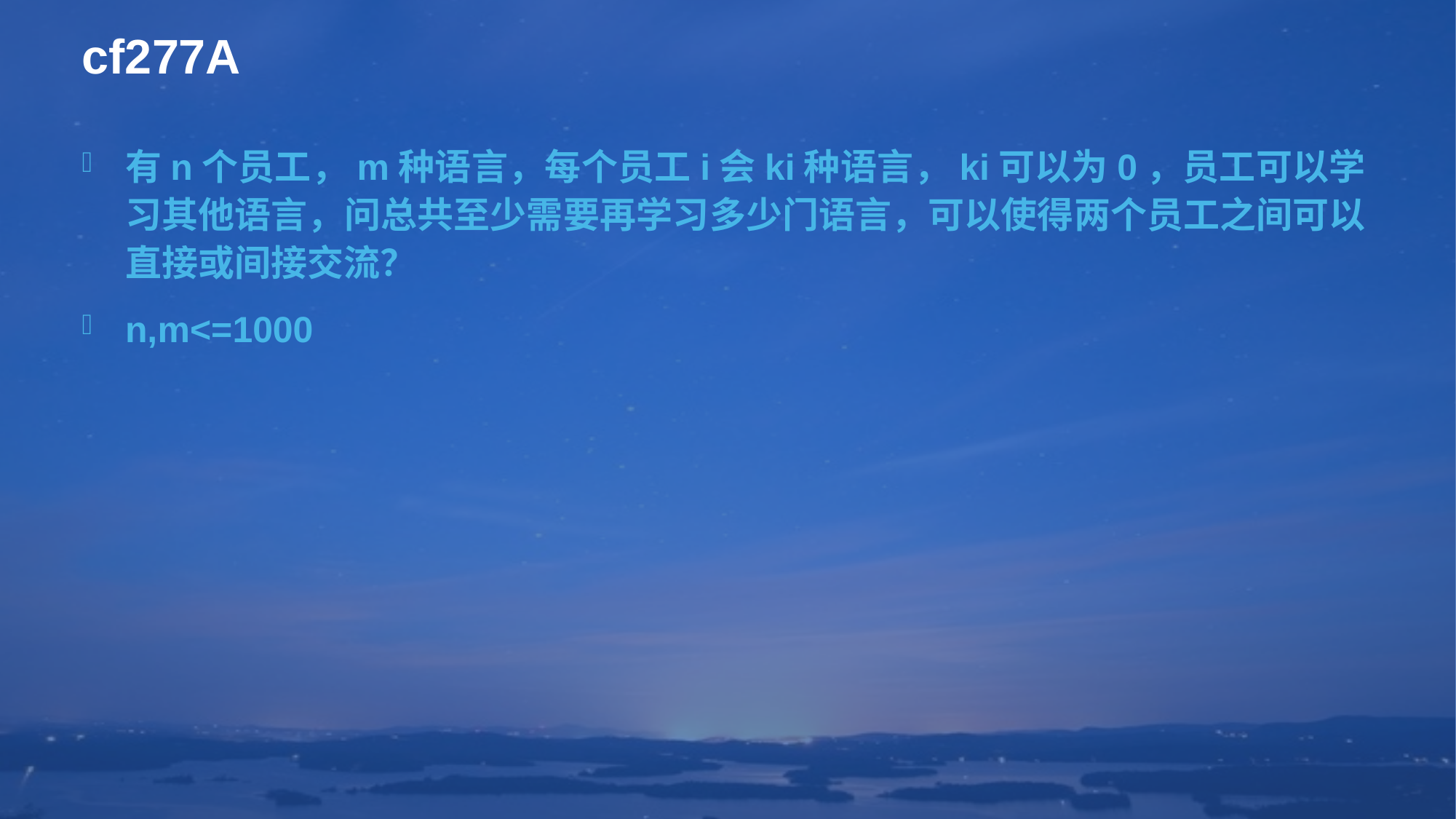

# cf277A
有n个员工，m种语言，每个员工i会ki种语言，ki可以为0，员工可以学习其他语言，问总共至少需要再学习多少门语言，可以使得两个员工之间可以直接或间接交流？
n,m<=1000